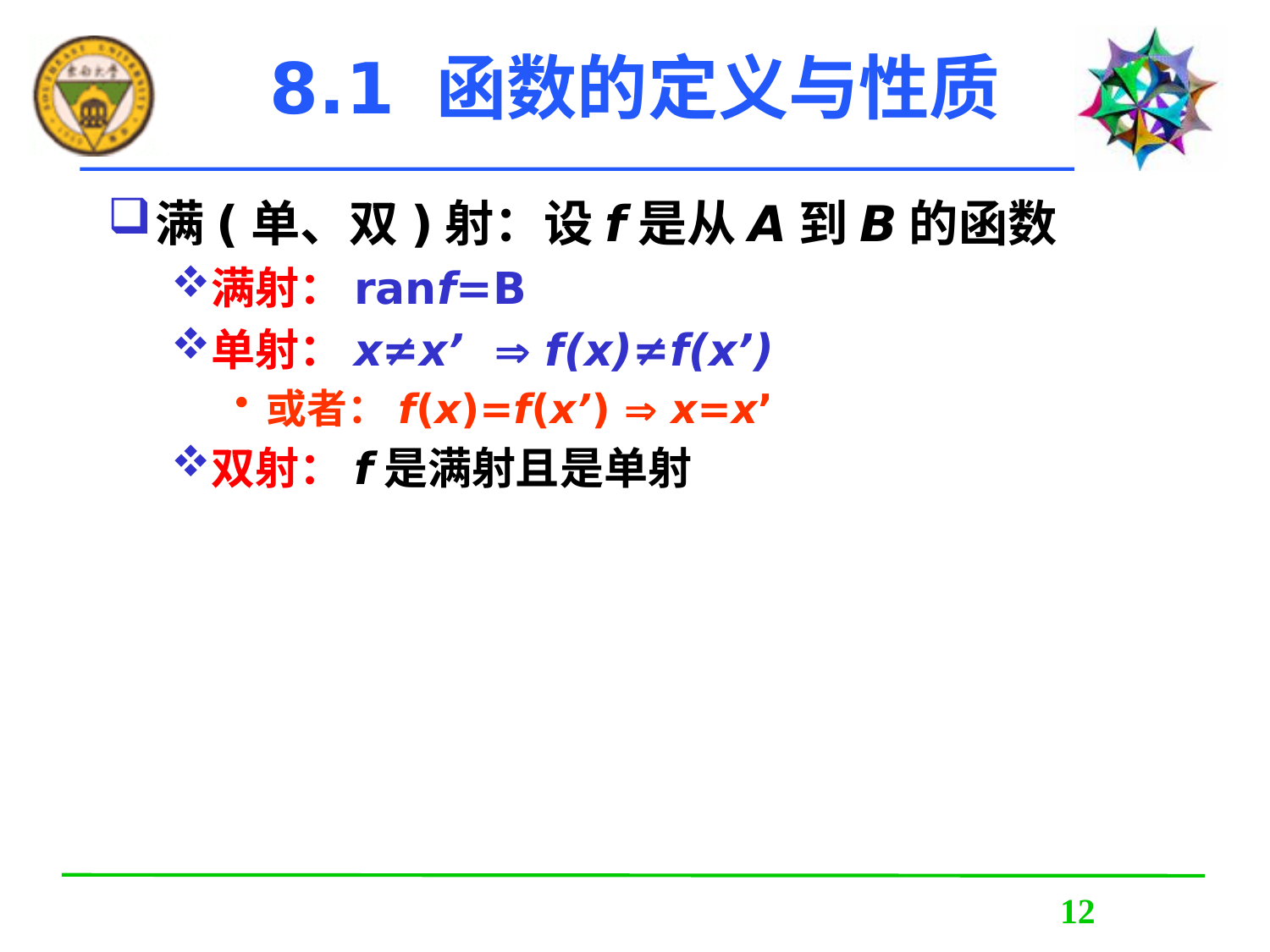

# 8.1 函数的定义与性质
满(单、双)射：设f是从A到B的函数
满射：ranf=B
单射：x≠x’  ⇒ f(x)≠f(x’)
或者：f(x)=f(x’) ⇒ x=x’
双射：f是满射且是单射